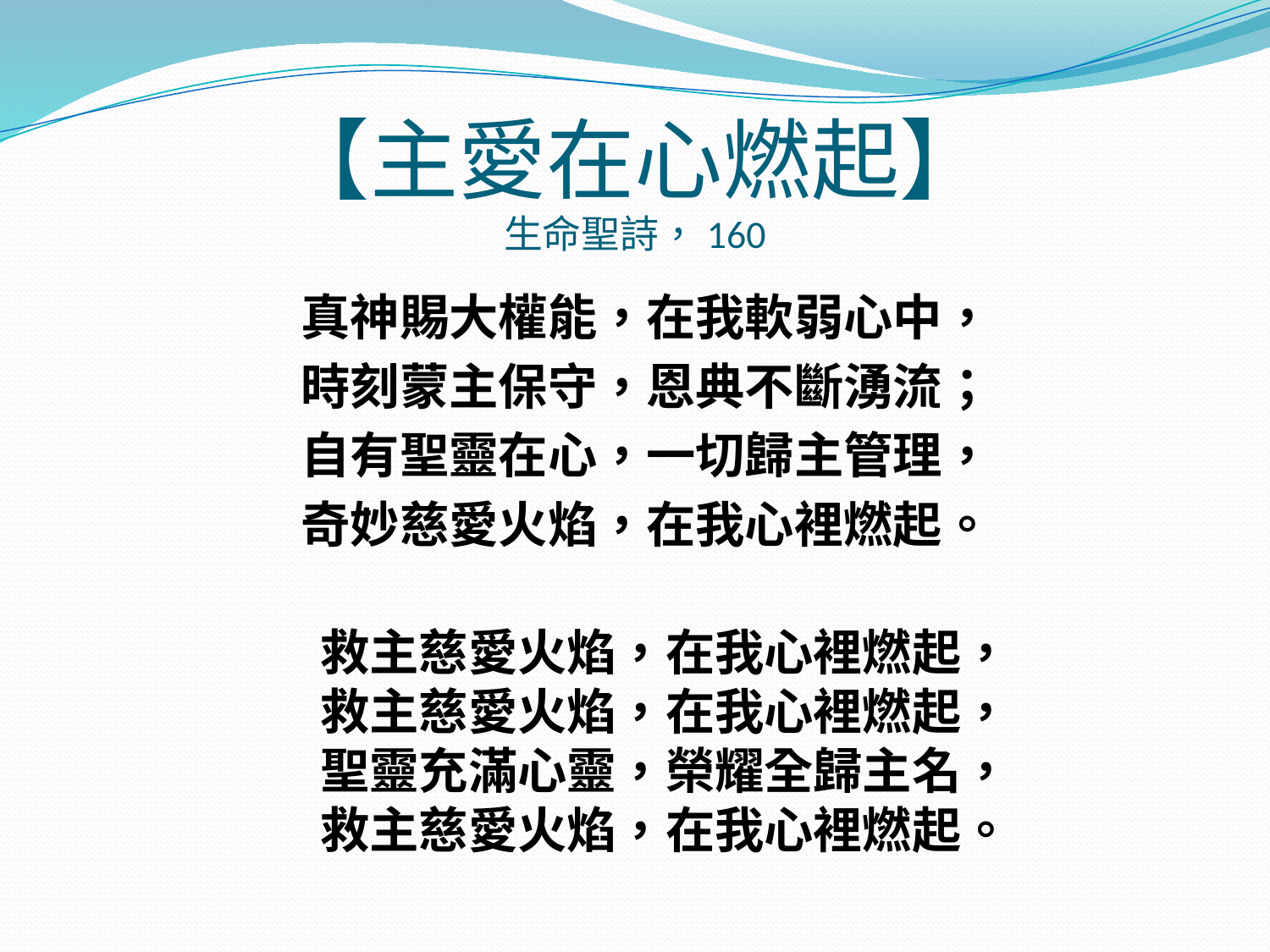

# 【主愛在心燃起】 生命聖詩，160
真神賜大權能，在我軟弱心中，
時刻蒙主保守，恩典不斷湧流；
自有聖靈在心，一切歸主管理，
奇妙慈愛火焰，在我心裡燃起。
救主慈愛火焰，在我心裡燃起，
救主慈愛火焰，在我心裡燃起，
聖靈充滿心靈，榮耀全歸主名，
救主慈愛火焰，在我心裡燃起。